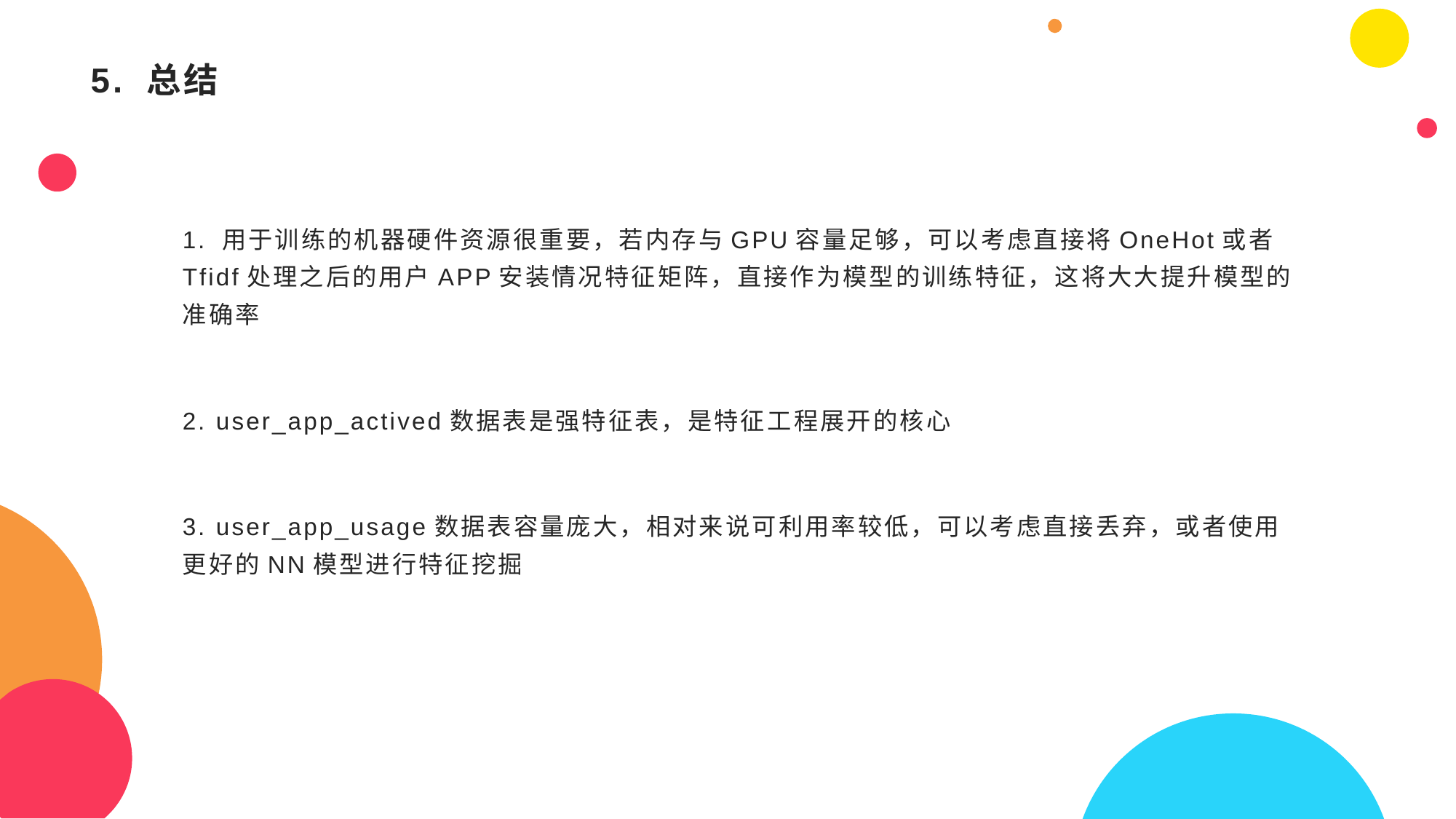

# 5. 总结
1. 用于训练的机器硬件资源很重要，若内存与GPU容量足够，可以考虑直接将OneHot或者Tfidf处理之后的用户APP安装情况特征矩阵，直接作为模型的训练特征，这将大大提升模型的准确率

2. user_app_actived数据表是强特征表，是特征工程展开的核心

3. user_app_usage数据表容量庞大，相对来说可利用率较低，可以考虑直接丢弃，或者使用更好的NN模型进行特征挖掘